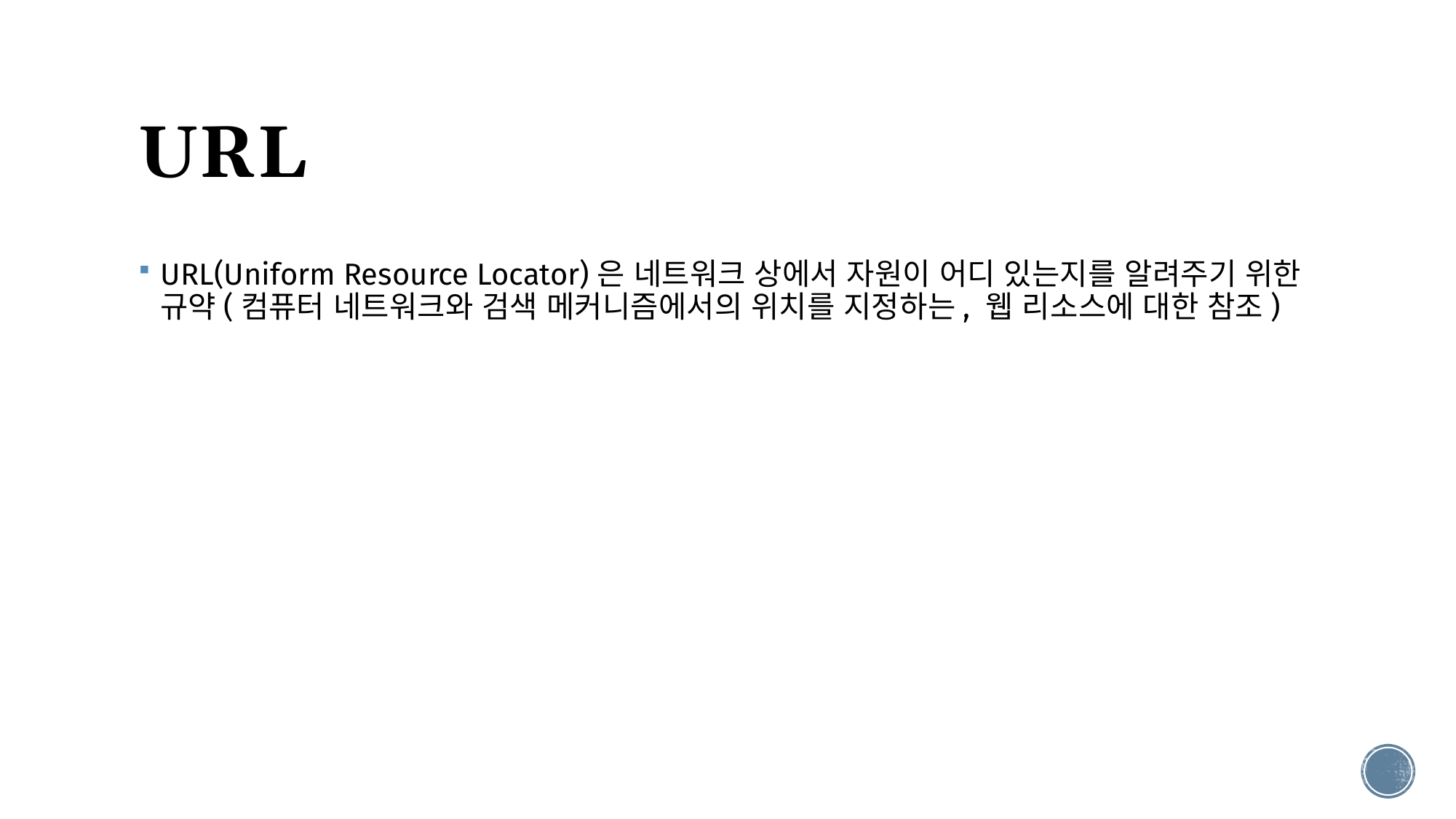

# URL
URL(Uniform Resource Locator)은 네트워크 상에서 자원이 어디 있는지를 알려주기 위한 규약(컴퓨터 네트워크와 검색 메커니즘에서의 위치를 지정하는, 웹 리소스에 대한 참조)